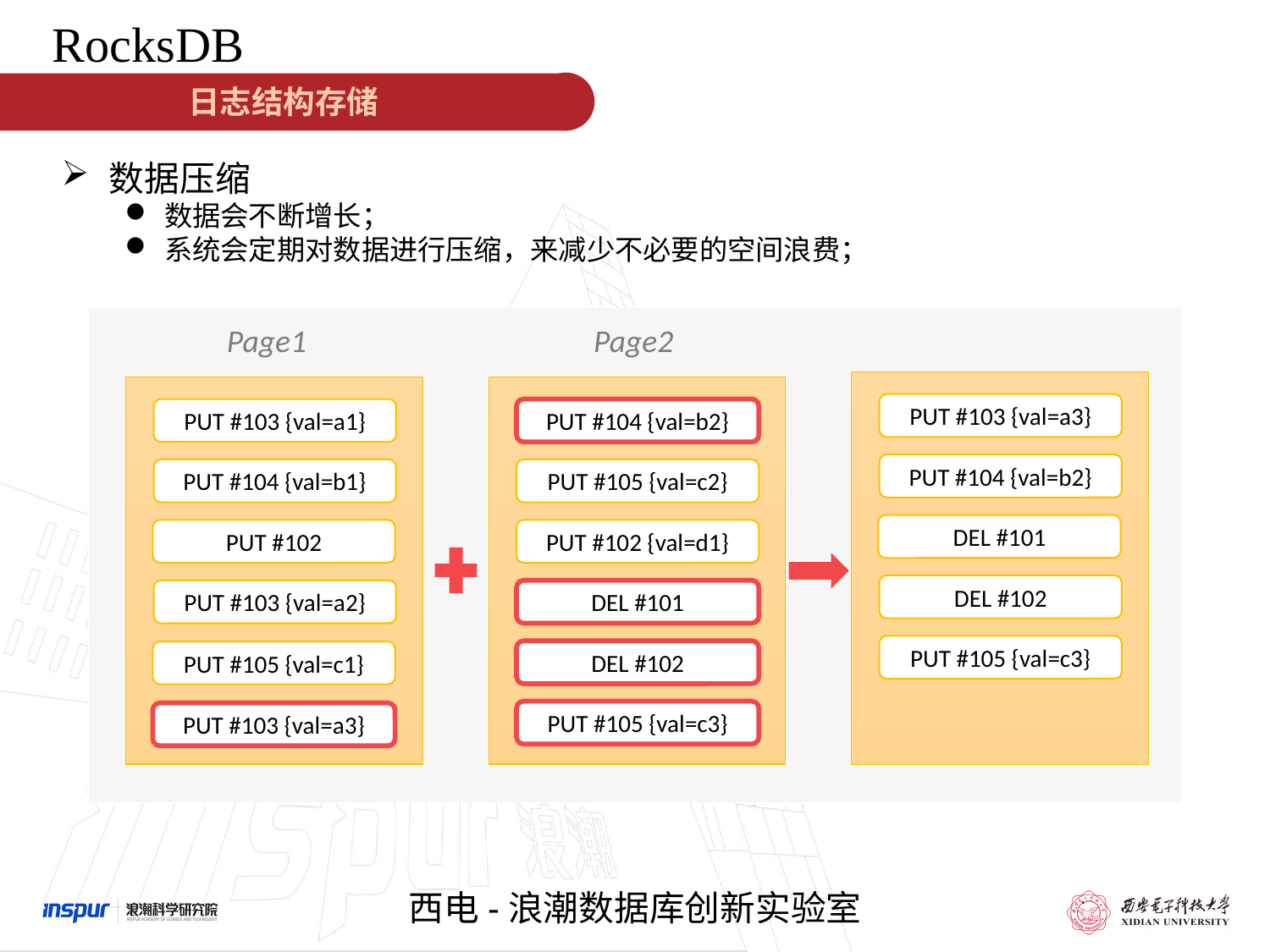

RocksDB

日志结构存储
数据压缩
数据会不断增长；
系统会定期对数据进行压缩，来减少不必要的空间浪费；

Page1                                        Page2

PUT #103 {val=a3}
PUT #103 {val=a1}
PUT #104 {val=b2}
PUT #104 {val=b2}
PUT #104 {val=b1}
PUT #105 {val=c2}
DEL #101
PUT #102
PUT #102 {val=d1}

DEL #102
PUT #103 {val=a2}
DEL #101
PUT #105 {val=c3}
DEL #102
PUT #105 {val=c1}
PUT #105 {val=c3}
PUT #103 {val=a3}